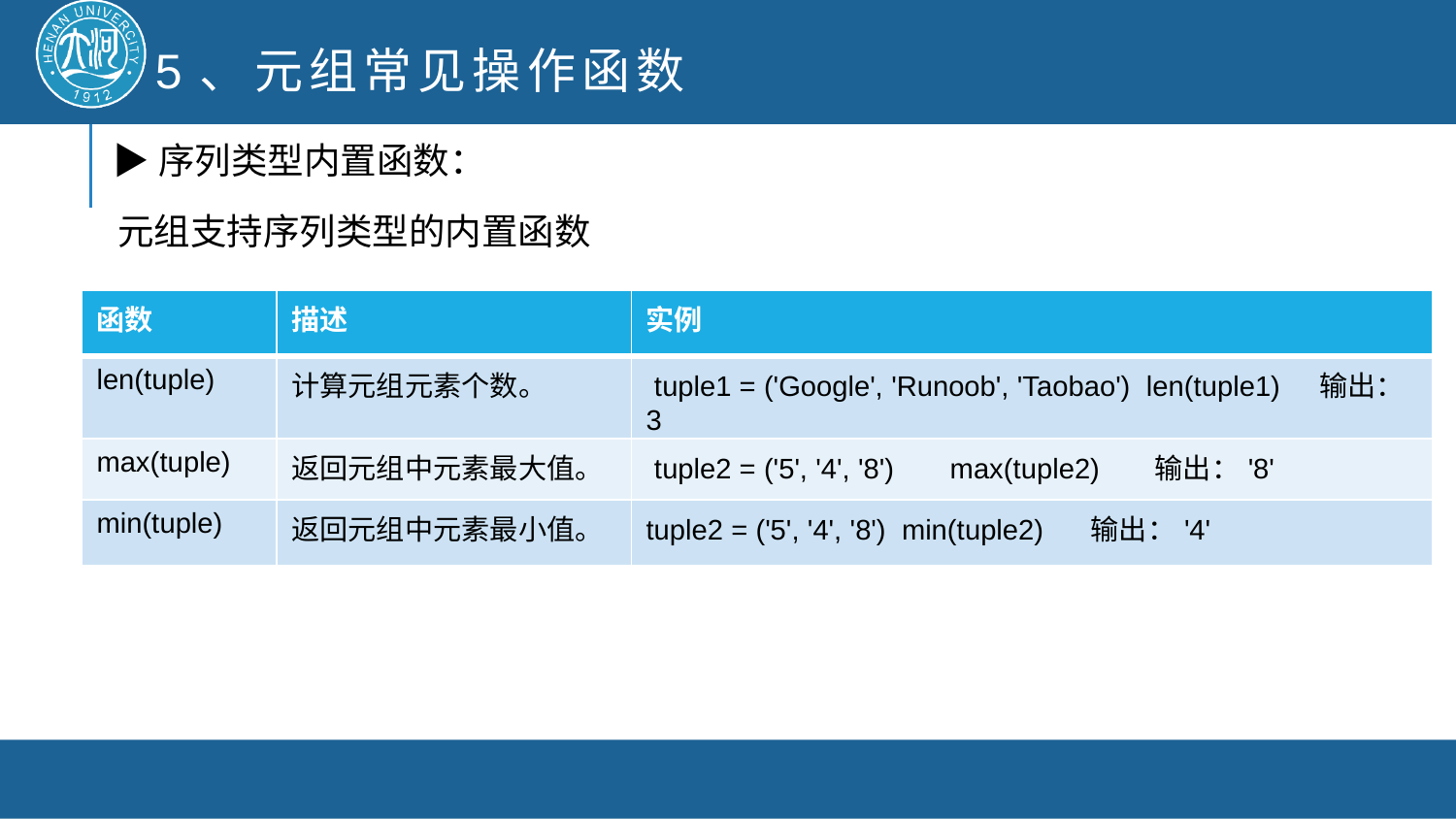

5、元组常见操作函数
▶序列类型内置函数：
元组支持序列类型的内置函数
| 函数 | 描述 | 实例 |
| --- | --- | --- |
| len(tuple) | 计算元组元素个数。 | tuple1 = ('Google', 'Runoob', 'Taobao') len(tuple1) 输出：3 |
| max(tuple) | 返回元组中元素最大值。 | tuple2 = ('5', '4', '8') max(tuple2) 输出：'8' |
| min(tuple) | 返回元组中元素最小值。 | tuple2 = ('5', '4', '8') min(tuple2) 输出：'4' |